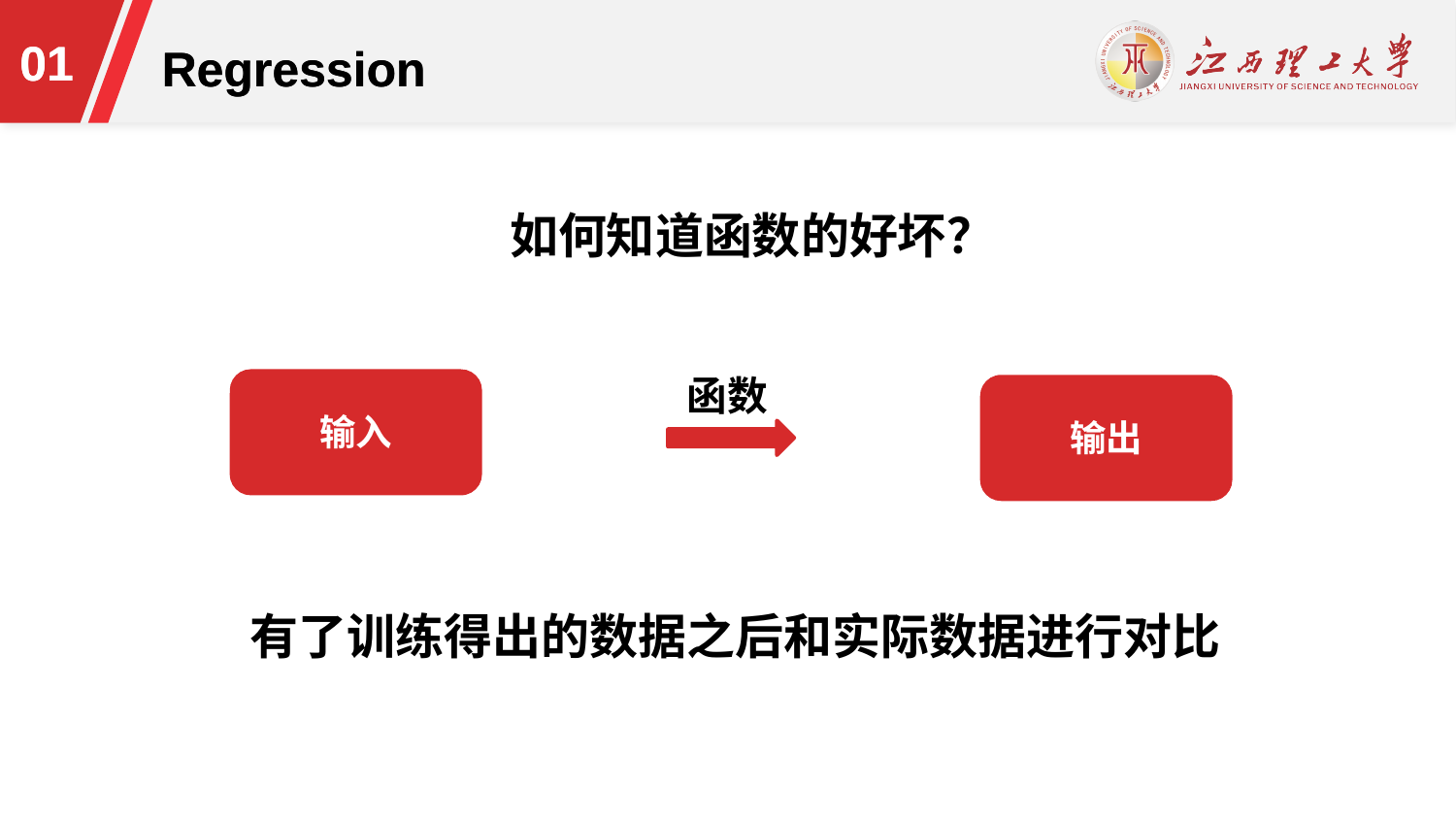

01
Regression
如何知道函数的好坏？
函数

输入

输出

有了训练得出的数据之后和实际数据进行对比